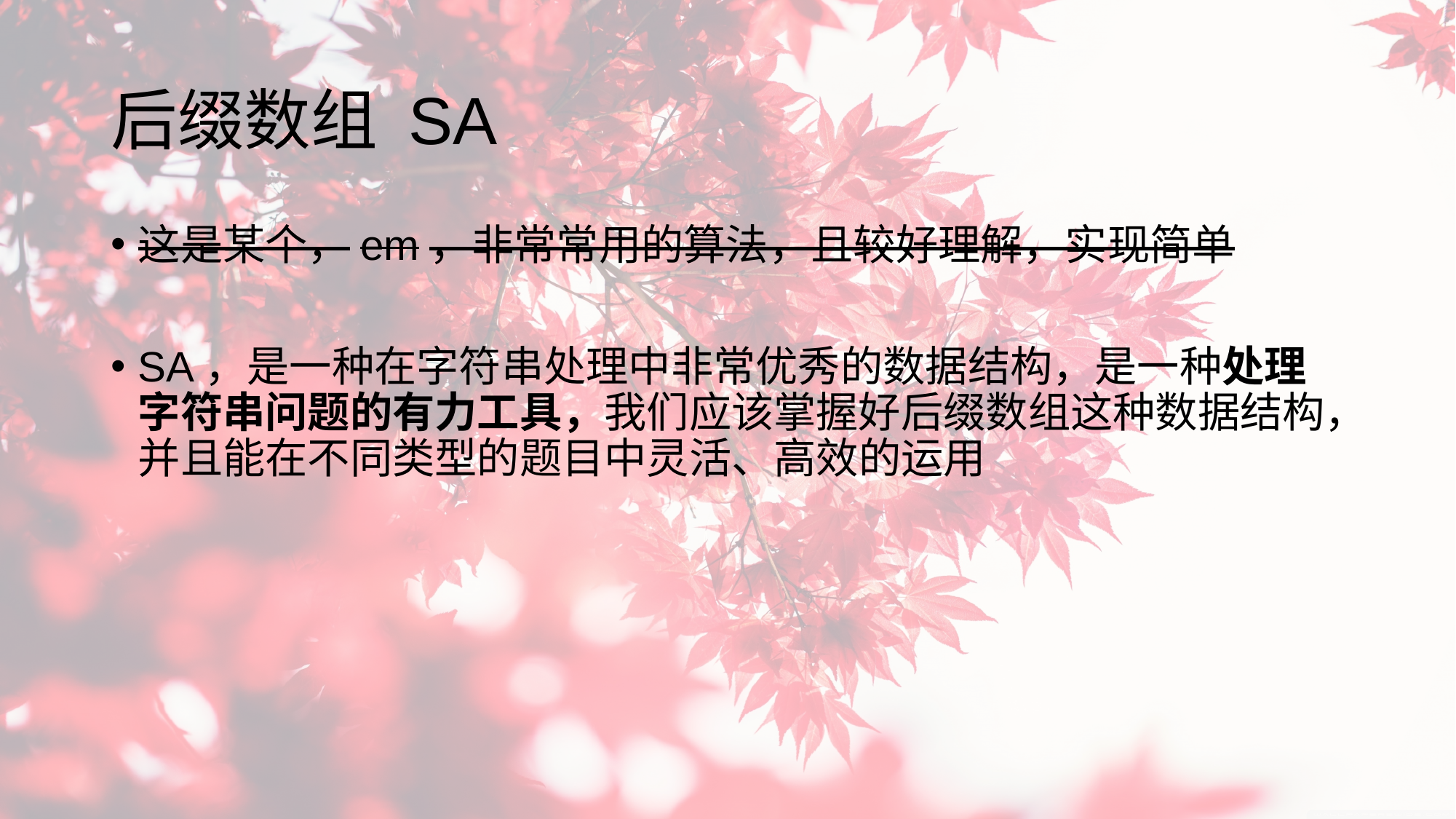

# 后缀数组 SA
这是某个，em，非常常用的算法，且较好理解，实现简单

SA，是一种在字符串处理中非常优秀的数据结构，是一种处理字符串问题的有力工具，我们应该掌握好后缀数组这种数据结构，并且能在不同类型的题目中灵活、高效的运用